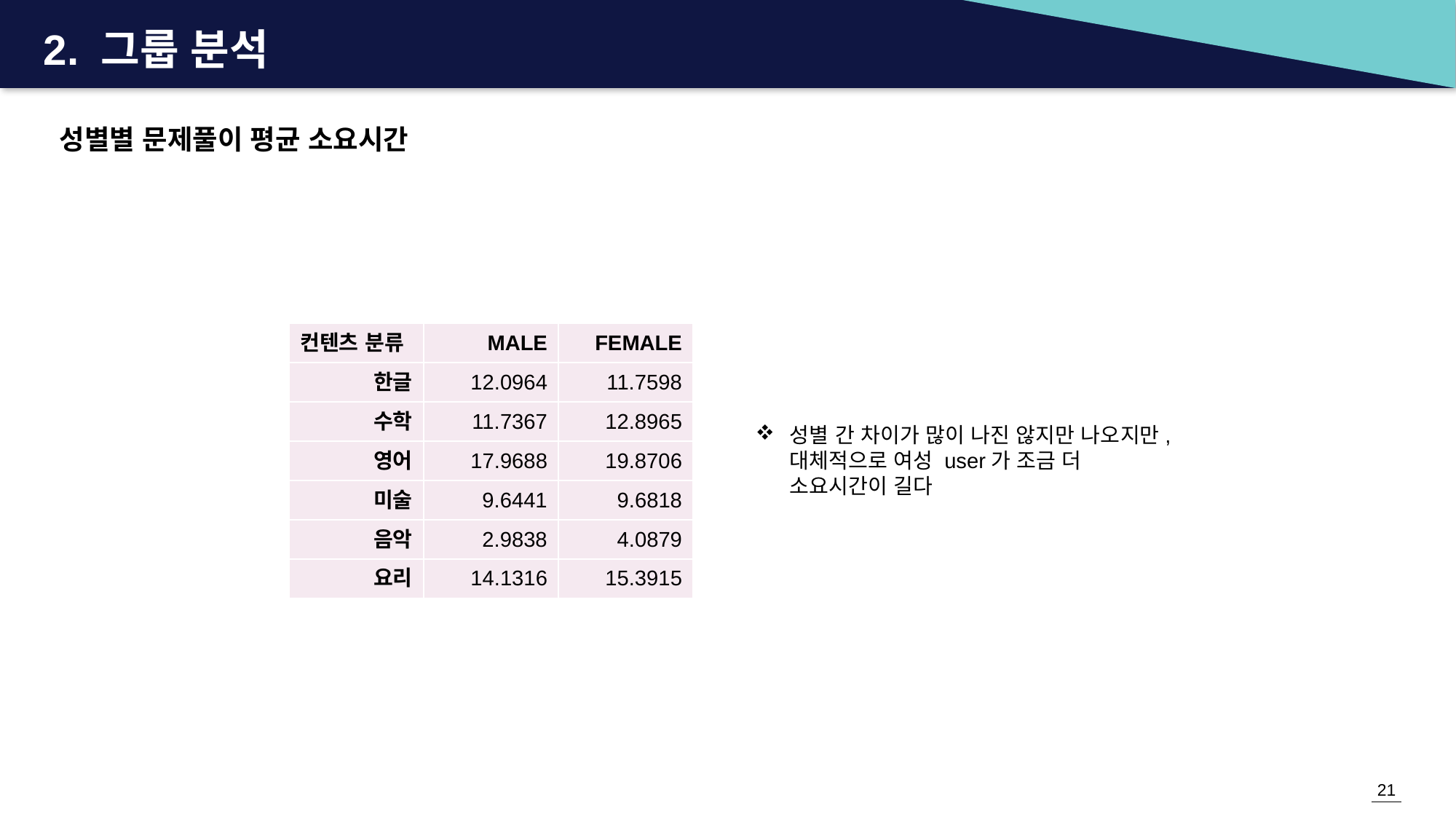

# 2. 그룹 분석
성별별 문제풀이 평균 소요시간
| 컨텐츠 분류 | MALE | FEMALE |
| --- | --- | --- |
| 한글 | 12.0964 | 11.7598 |
| 수학 | 11.7367 | 12.8965 |
| 영어 | 17.9688 | 19.8706 |
| 미술 | 9.6441 | 9.6818 |
| 음악 | 2.9838 | 4.0879 |
| 요리 | 14.1316 | 15.3915 |
성별 간 차이가 많이 나진 않지만 나오지만, 대체적으로 여성 user가 조금 더 소요시간이 길다